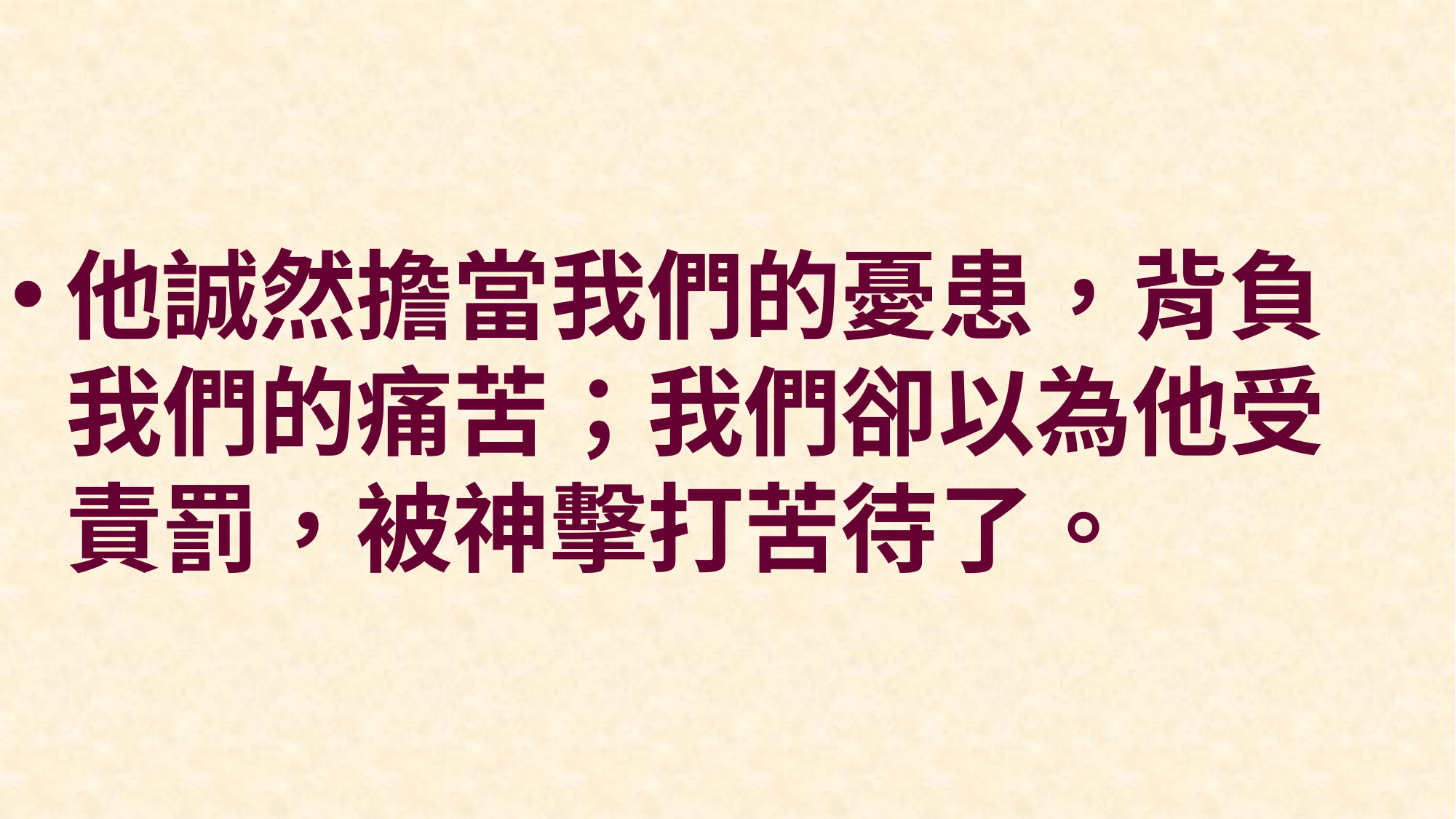

他誠然擔當我們的憂患，背負我們的痛苦；我們卻以為他受責罰，被神擊打苦待了。